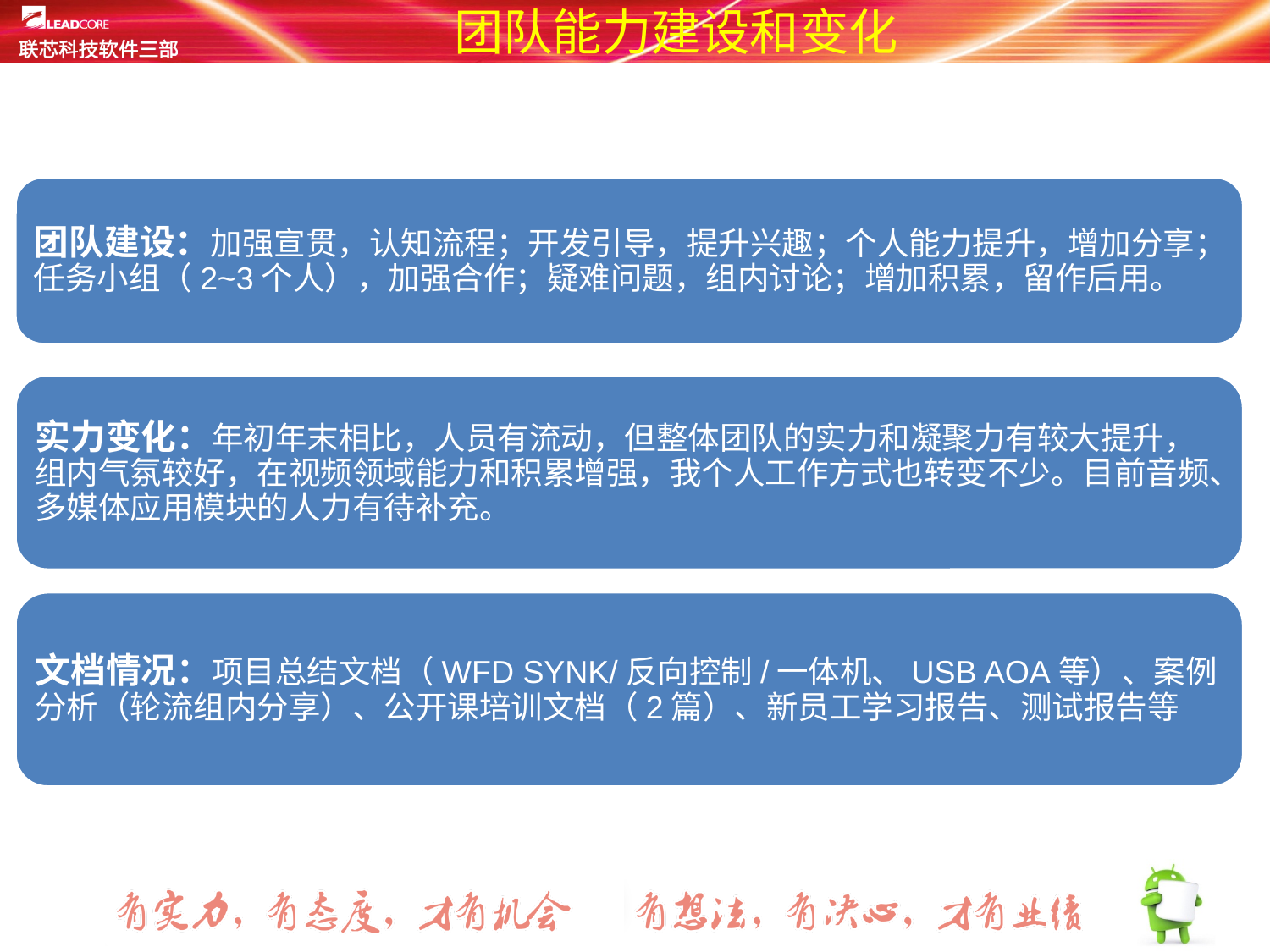

# 团队能力建设和变化
团队建设：加强宣贯，认知流程；开发引导，提升兴趣；个人能力提升，增加分享；任务小组（2~3个人），加强合作；疑难问题，组内讨论；增加积累，留作后用。
实力变化：年初年末相比，人员有流动，但整体团队的实力和凝聚力有较大提升，组内气氛较好，在视频领域能力和积累增强，我个人工作方式也转变不少。目前音频、多媒体应用模块的人力有待补充。
文档情况：项目总结文档（WFD SYNK/反向控制/一体机、USB AOA等）、案例分析（轮流组内分享）、公开课培训文档（2篇）、新员工学习报告、测试报告等